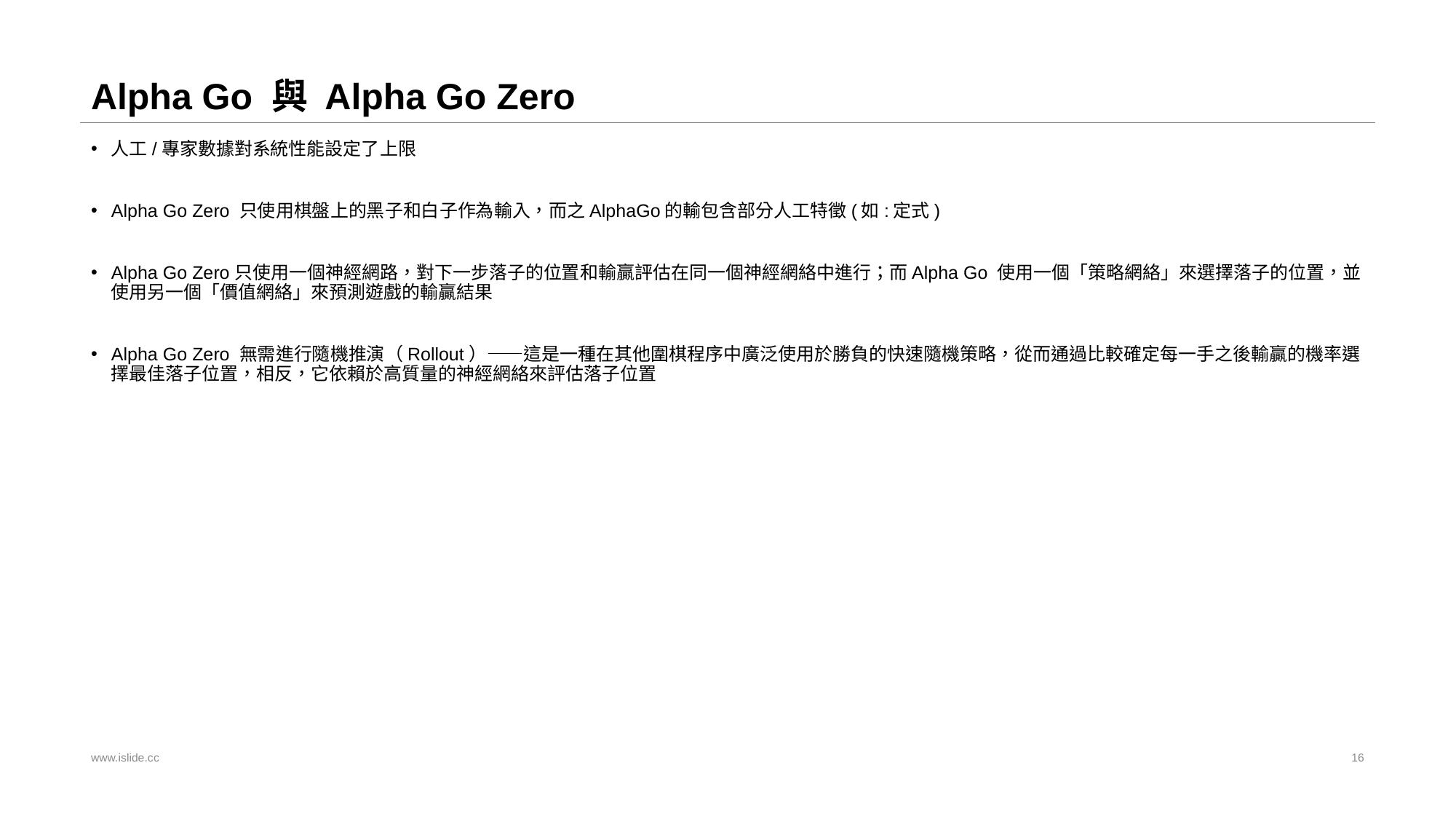

# Alpha Go 與 Alpha Go Zero
人工/專家數據對系統性能設定了上限

Alpha Go Zero 只使用棋盤上的黑子和白子作為輸入，而之AlphaGo的輸包含部分人工特徵(如:定式)

Alpha Go Zero只使用一個神經網路，對下一步落子的位置和輸贏評估在同一個神經網絡中進行；而Alpha Go 使用一個「策略網絡」來選擇落子的位置，並使用另一個「價值網絡」來預測遊戲的輸贏結果

Alpha Go Zero 無需進行隨機推演（Rollout）——這是一種在其他圍棋程序中廣泛使用於勝負的快速隨機策略，從而通過比較確定每一手之後輸贏的機率選擇最佳落子位置，相反，它依賴於高質量的神經網絡來評估落子位置

www.islide.cc
16